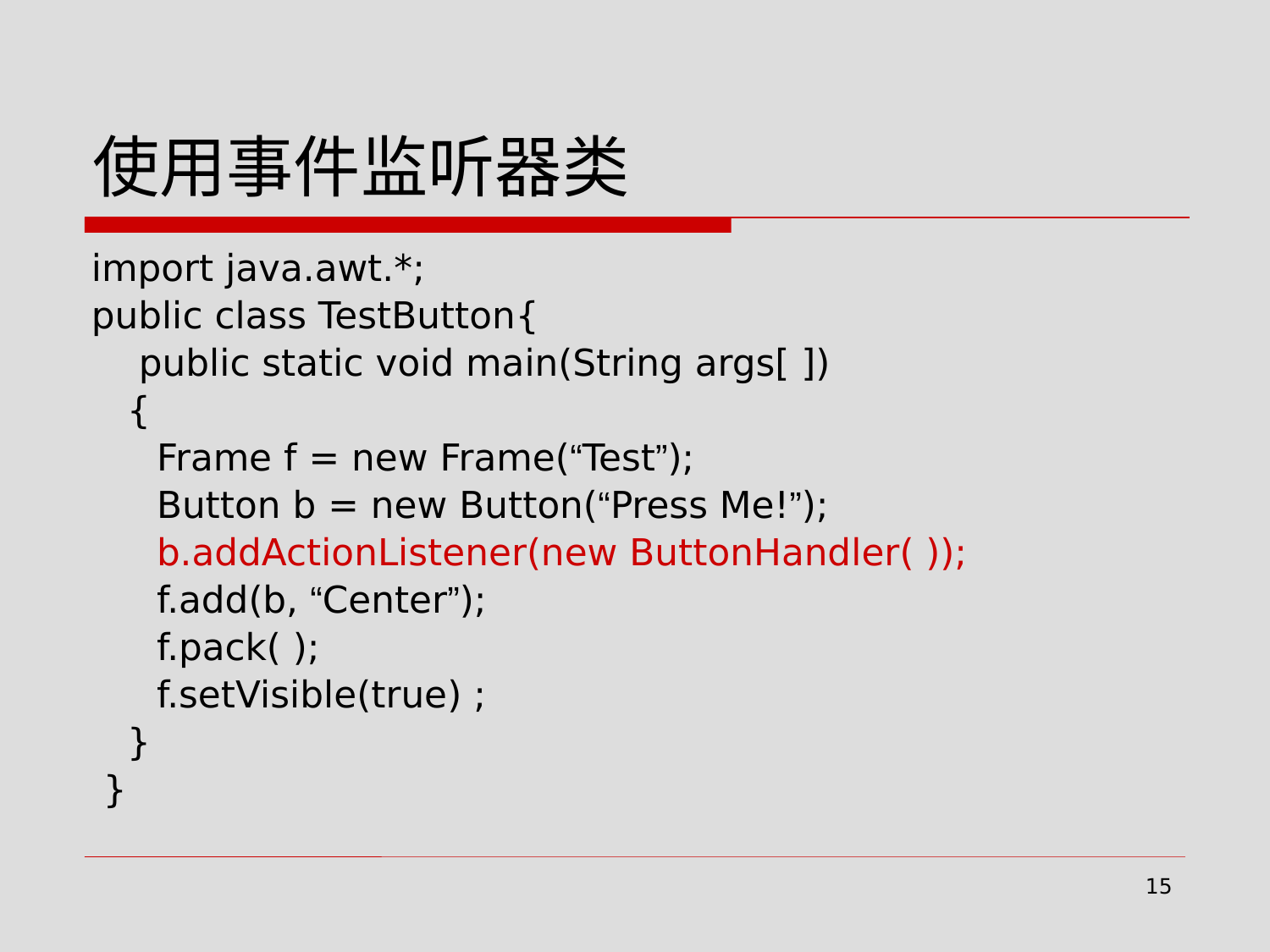

# 使用事件监听器类
import java.awt.*;
public class TestButton{
    public static void main(String args[ ])
   {
	Frame f = new Frame(“Test”);
	Button b = new Button(“Press Me!”);
	b.addActionListener(new ButtonHandler( ));
	f.add(b, “Center”);
	f.pack( );
	f.setVisible(true) ;
   }
 }
15